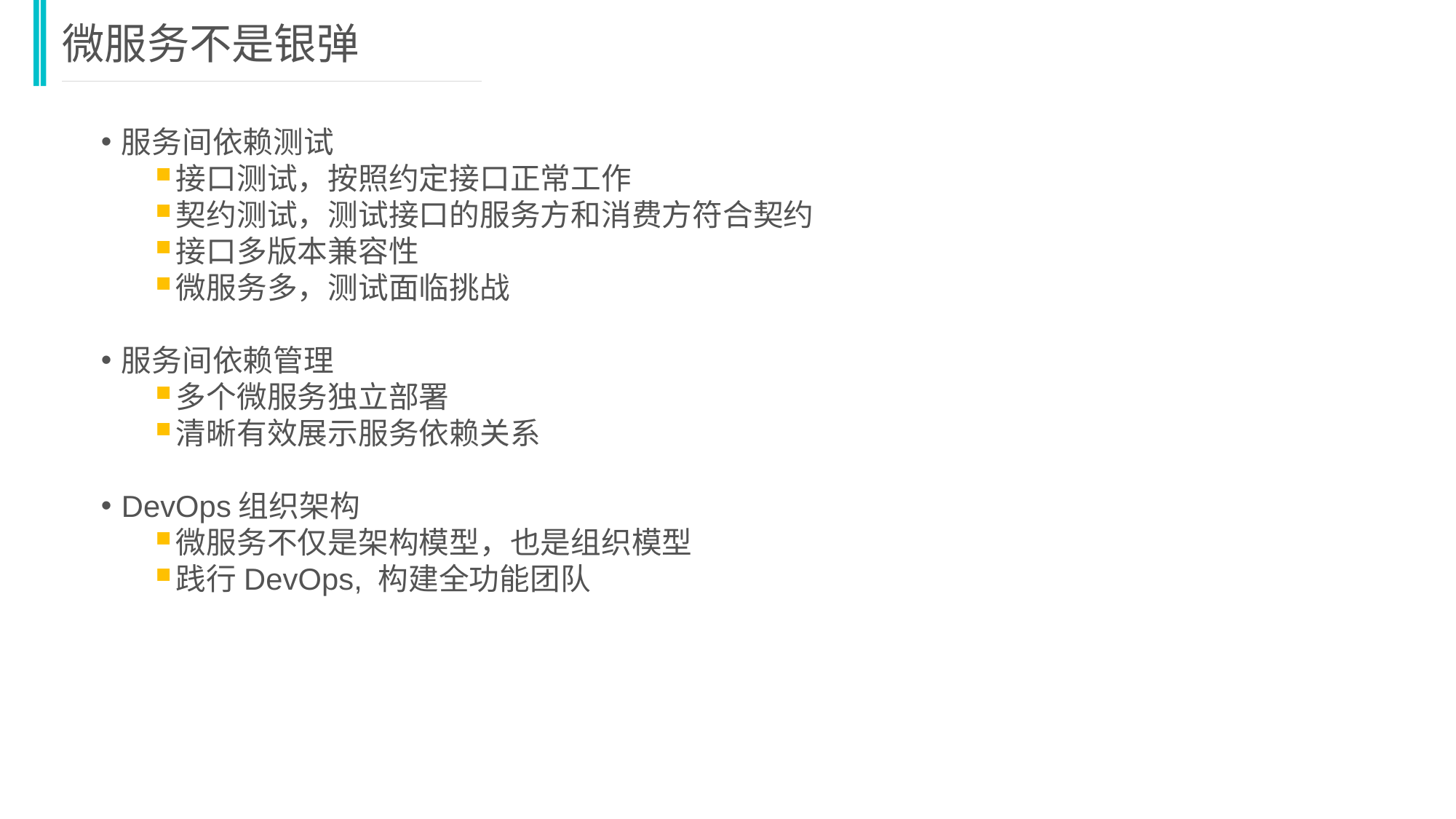

微服务不是银弹

服务间依赖测试
接口测试，按照约定接口正常工作
契约测试，测试接口的服务方和消费方符合契约
接口多版本兼容性
微服务多，测试面临挑战

服务间依赖管理
多个微服务独立部署
清晰有效展示服务依赖关系

DevOps组织架构
微服务不仅是架构模型，也是组织模型
践行DevOps, 构建全功能团队